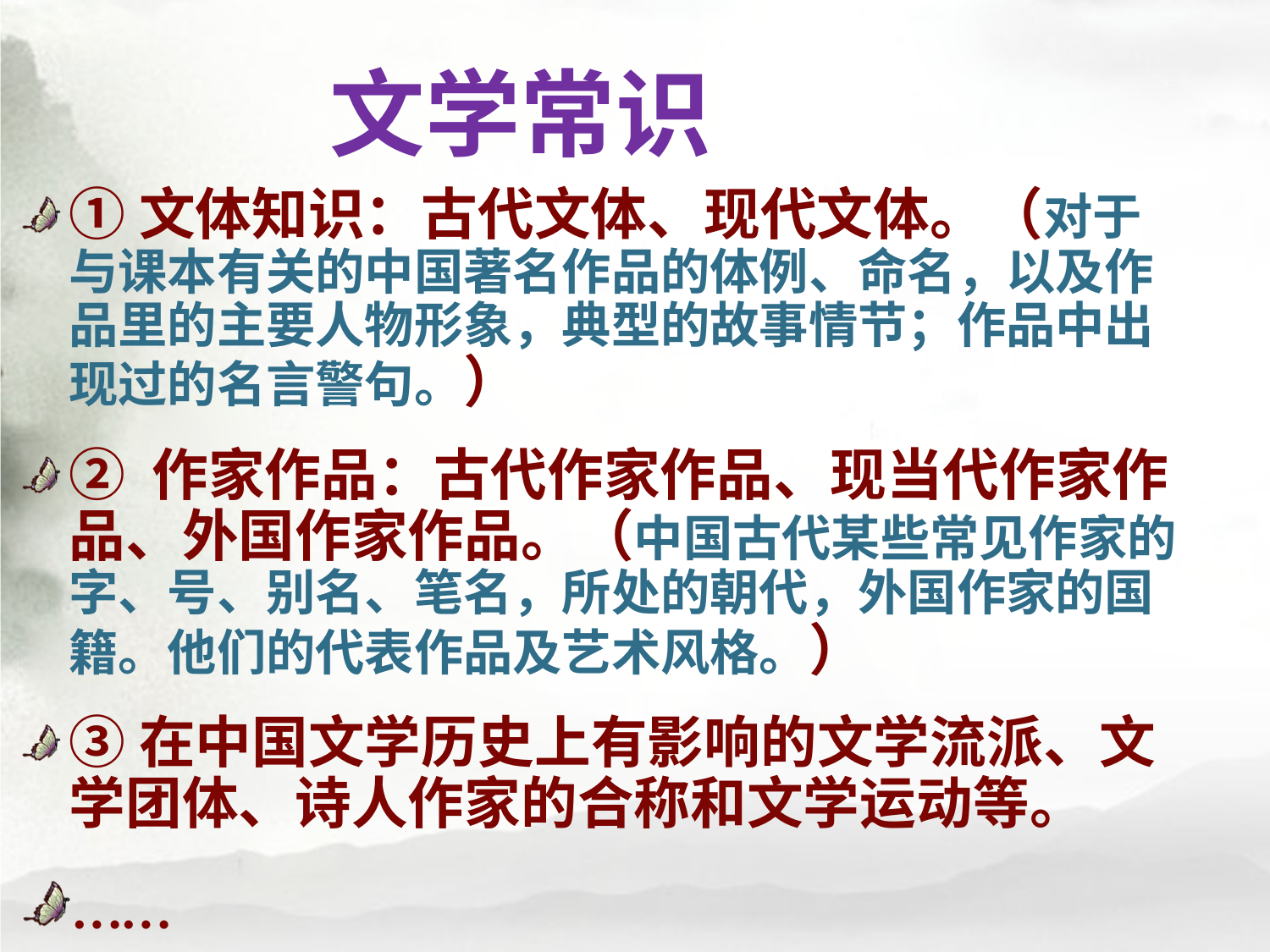

# 文学常识
①文体知识：古代文体、现代文体。（对于与课本有关的中国著名作品的体例、命名，以及作品里的主要人物形象，典型的故事情节；作品中出现过的名言警句。）
② 作家作品：古代作家作品、现当代作家作品、外国作家作品。（中国古代某些常见作家的字、号、别名、笔名，所处的朝代，外国作家的国籍。他们的代表作品及艺术风格。）
③在中国文学历史上有影响的文学流派、文学团体、诗人作家的合称和文学运动等。
……